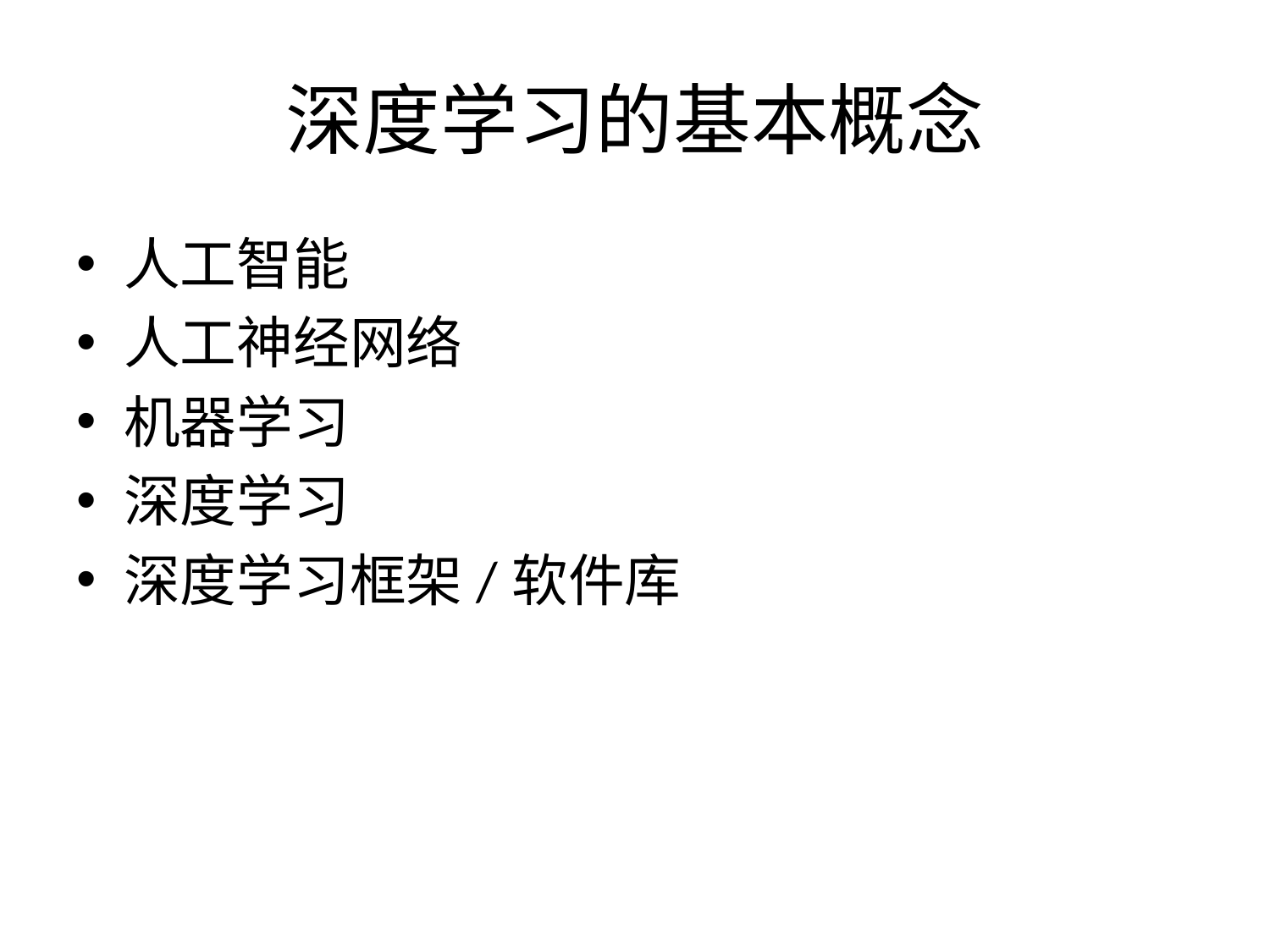

# 深度学习的基本概念
人工智能
人工神经网络
机器学习
深度学习
深度学习框架/软件库